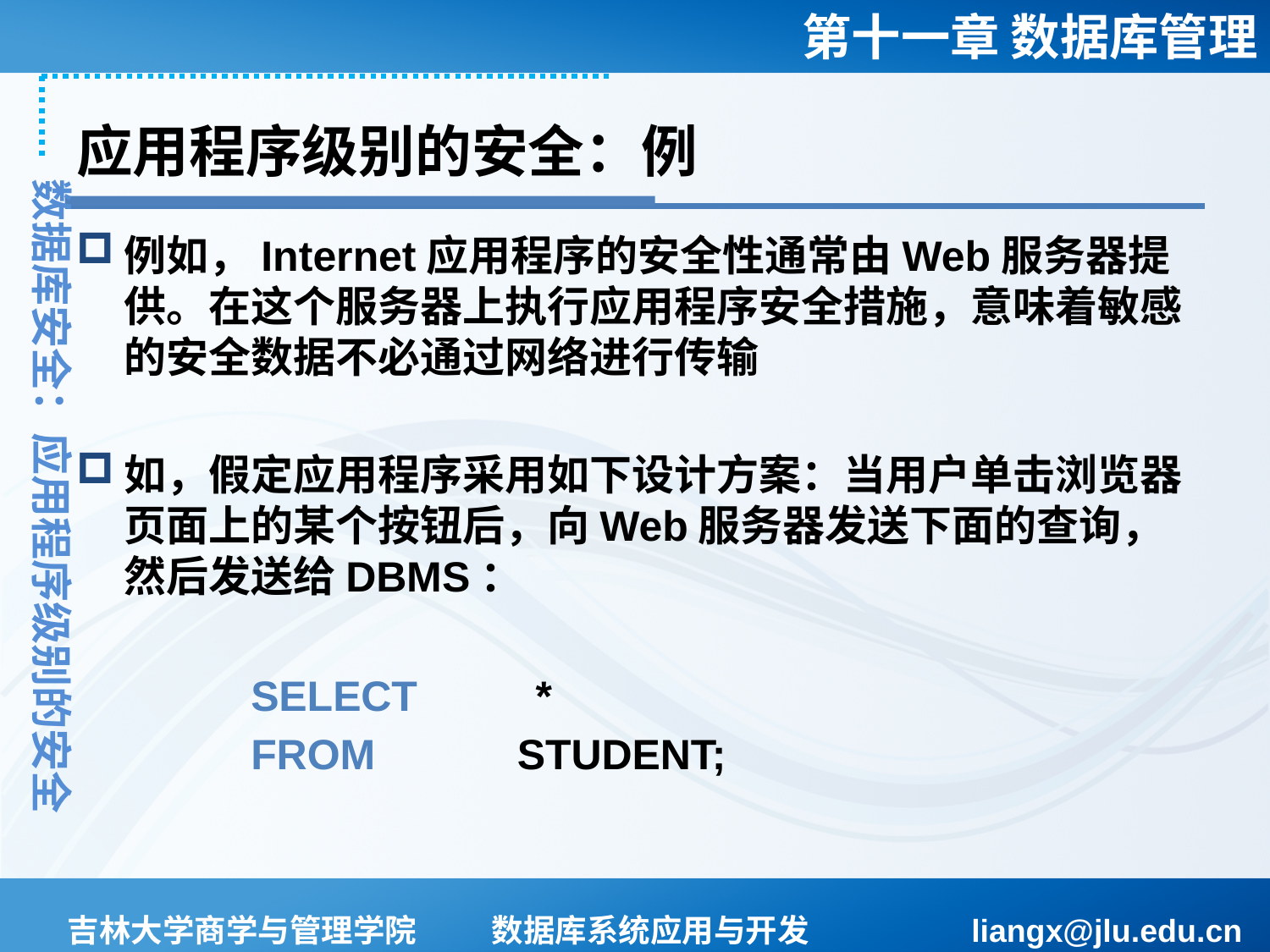

# 应用程序级别的安全：例
数据库安全：应用程序级别的安全
例如，Internet应用程序的安全性通常由Web服务器提供。在这个服务器上执行应用程序安全措施，意味着敏感的安全数据不必通过网络进行传输

如，假定应用程序采用如下设计方案：当用户单击浏览器页面上的某个按钮后，向Web服务器发送下面的查询，然后发送给DBMS：

		SELECT          *
		FROM            STUDENT;